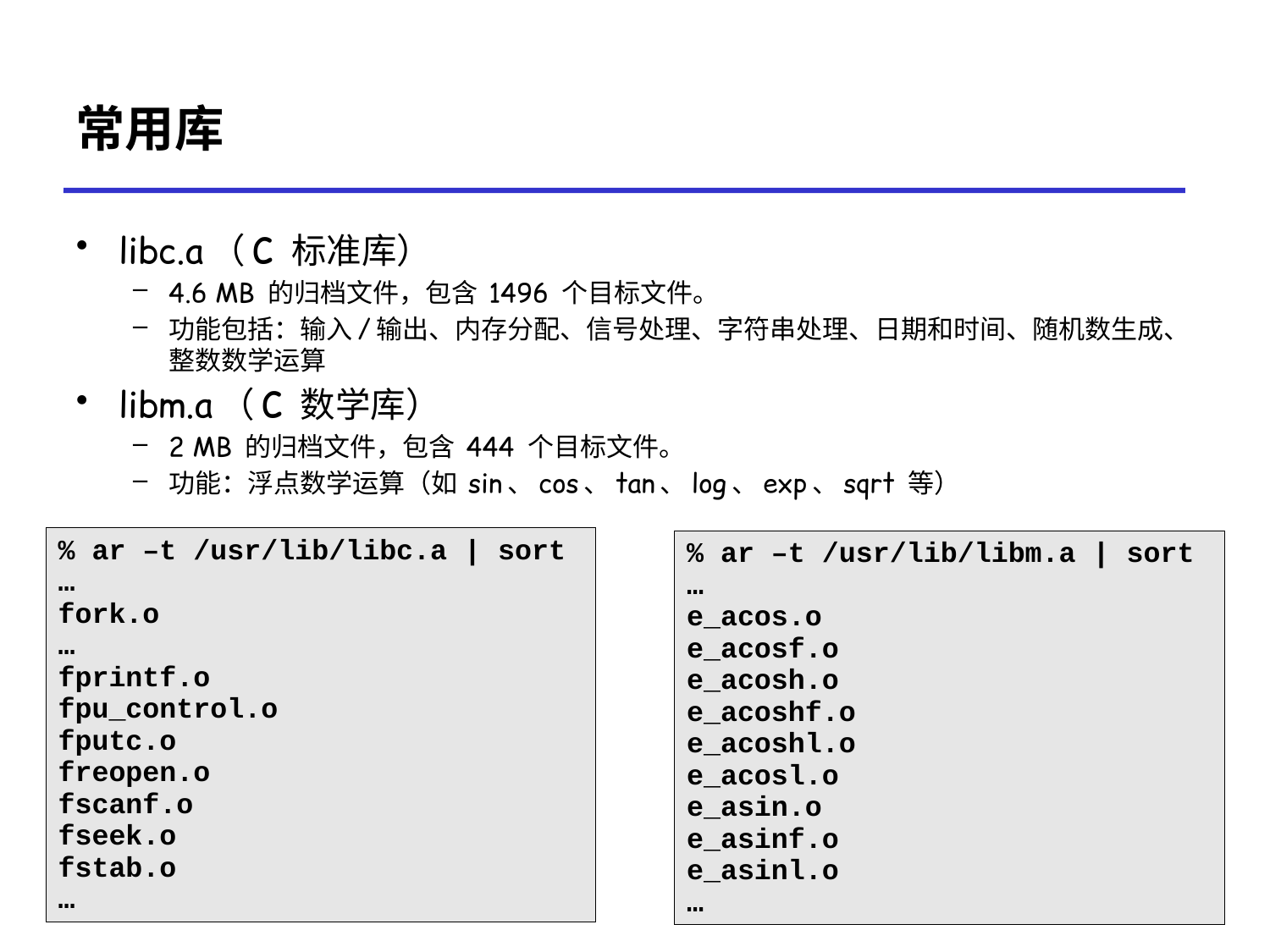

# 常用库
libc.a（C 标准库）
4.6 MB 的归档文件，包含 1496 个目标文件。
功能包括：输入/输出、内存分配、信号处理、字符串处理、日期和时间、随机数生成、整数数学运算
libm.a（C 数学库）
2 MB 的归档文件，包含 444 个目标文件。
功能：浮点数学运算（如 sin、cos、tan、log、exp、sqrt 等）
% ar –t /usr/lib/libc.a | sort
…
fork.o
…
fprintf.o
fpu_control.o
fputc.o
freopen.o
fscanf.o
fseek.o
fstab.o
…
% ar –t /usr/lib/libm.a | sort
…
e_acos.o
e_acosf.o
e_acosh.o
e_acoshf.o
e_acoshl.o
e_acosl.o
e_asin.o
e_asinf.o
e_asinl.o
…